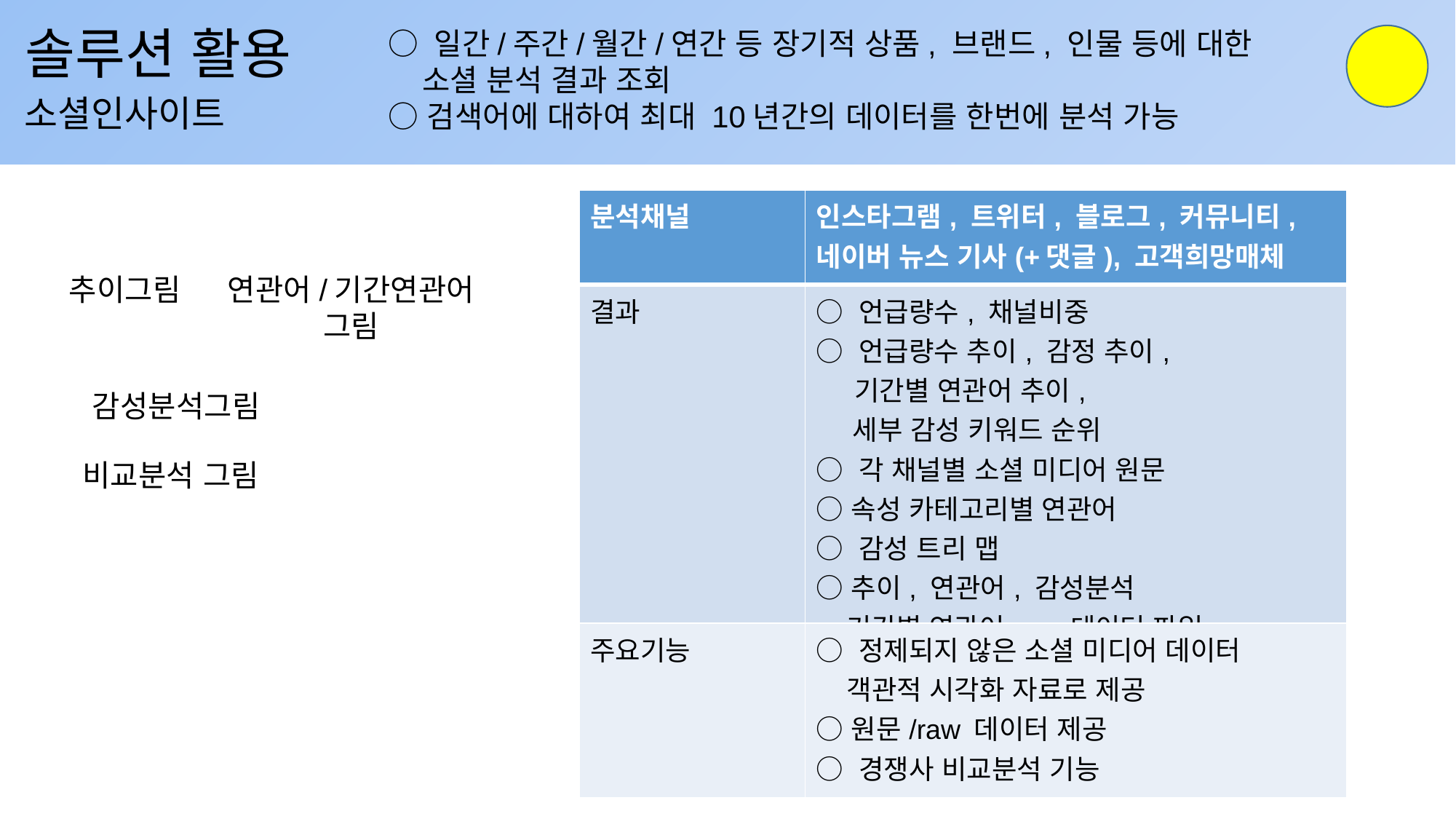

솔루션 활용
○ 일간/주간/월간/연간 등 장기적 상품, 브랜드, 인물 등에 대한
    소셜 분석 결과 조회
○ 검색어에 대하여 최대 10년간의 데이터를 한번에 분석 가능

소셜인사이트
| 분석채널 | 인스타그램, 트위터, 블로그, 커뮤니티, 네이버 뉴스 기사(+댓글), 고객희망매체 |
| --- | --- |
| 결과 | ○ 언급량수, 채널비중 ○ 언급량수 추이, 감정 추이, 기간별 연관어 추이, 세부 감성 키워드 순위 ○ 각 채널별 소셜 미디어 원문 ○ 속성 카테고리별 연관어 ○ 감성 트리 맵 ○ 추이, 연관어, 감성분석 기간별 연관어 raw데이터 파일 ○ 비교분석 |
| 주요기능 | ○ 정제되지 않은 소셜 미디어 데이터 객관적 시각화 자료로 제공 ○ 원문/raw 데이터 제공 ○ 경쟁사 비교분석 기능 |
추이그림
연관어/기간연관어
그림
감성분석그림
비교분석 그림